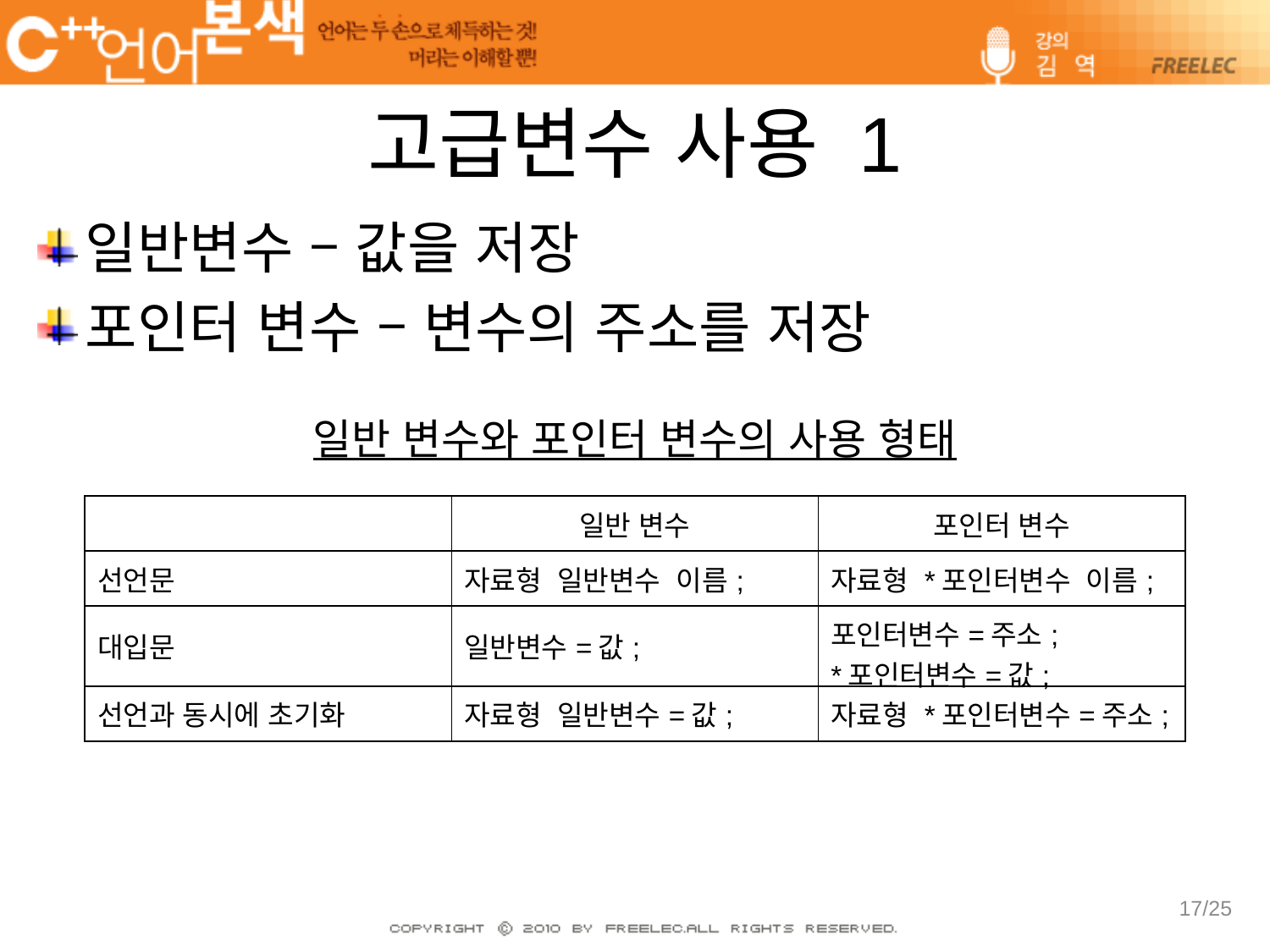

# 고급변수 사용 1
일반변수 – 값을 저장
포인터 변수 – 변수의 주소를 저장

일반 변수와 포인터 변수의 사용 형태
|  | 일반 변수 | 포인터 변수 |
| --- | --- | --- |
| 선언문 | 자료형 일반변수 이름; | 자료형 \*포인터변수 이름; |
| 대입문 | 일반변수=값; | 포인터변수=주소; \*포인터변수=값; |
| 선언과 동시에 초기화 | 자료형 일반변수=값; | 자료형 \*포인터변수=주소; |
17/25